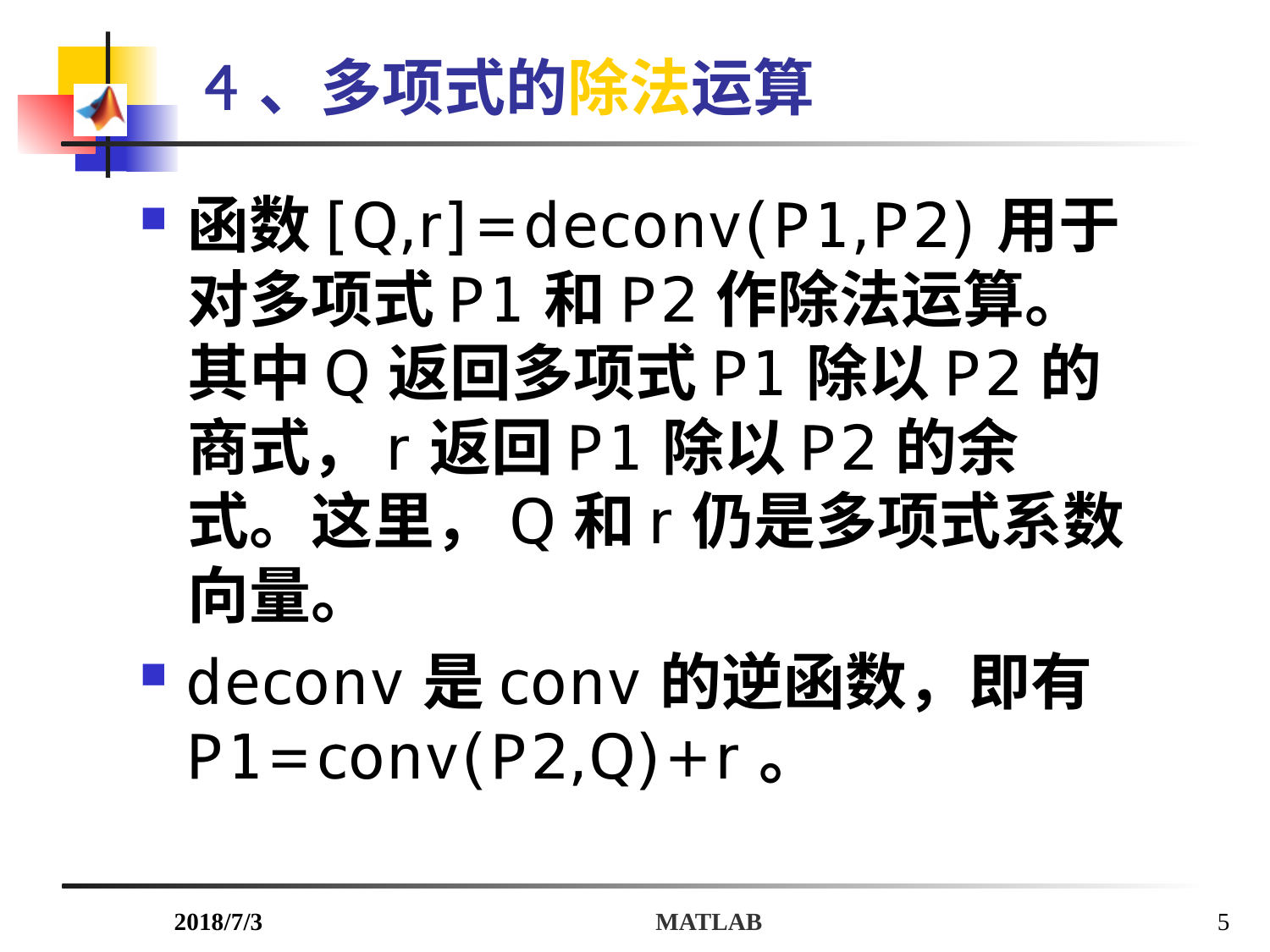

4、多项式的除法运算
函数[Q,r]=deconv(P1,P2)用于对多项式P1和P2作除法运算。其中Q返回多项式P1除以P2的商式，r返回P1除以P2的余式。这里，Q和r仍是多项式系数向量。
deconv是conv的逆函数，即有P1=conv(P2,Q)+r。
2018/7/3
MATLAB
5